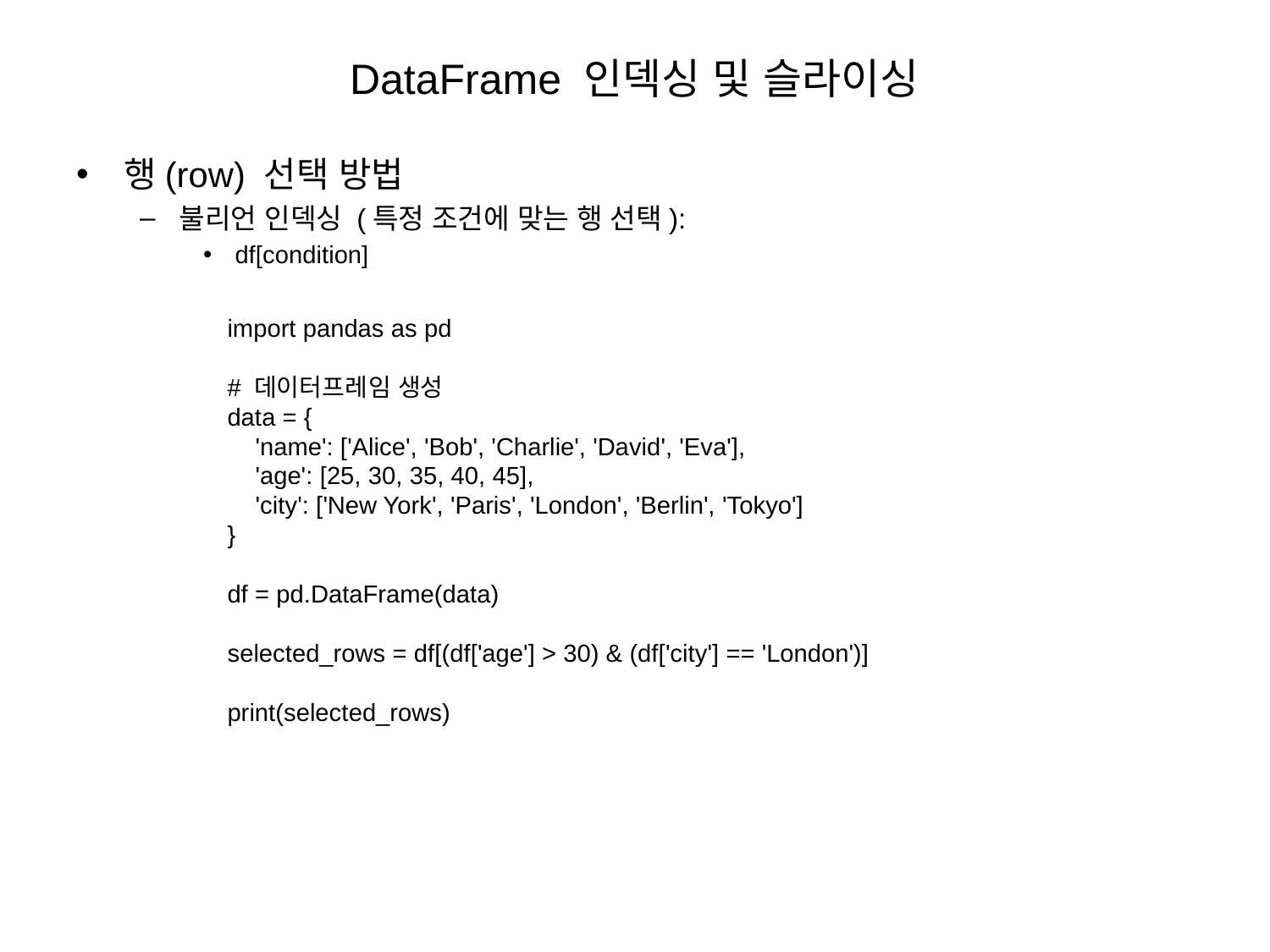

# DataFrame 인덱싱 및 슬라이싱
행(row) 선택 방법
불리언 인덱싱 (특정 조건에 맞는 행 선택):
df[condition]

import pandas as pd

# 데이터프레임 생성
data = {
    'name': ['Alice', 'Bob', 'Charlie', 'David', 'Eva'],
    'age': [25, 30, 35, 40, 45],
    'city': ['New York', 'Paris', 'London', 'Berlin', 'Tokyo']
}

df = pd.DataFrame(data)

selected_rows = df[(df['age'] > 30) & (df['city'] == 'London')]

print(selected_rows)